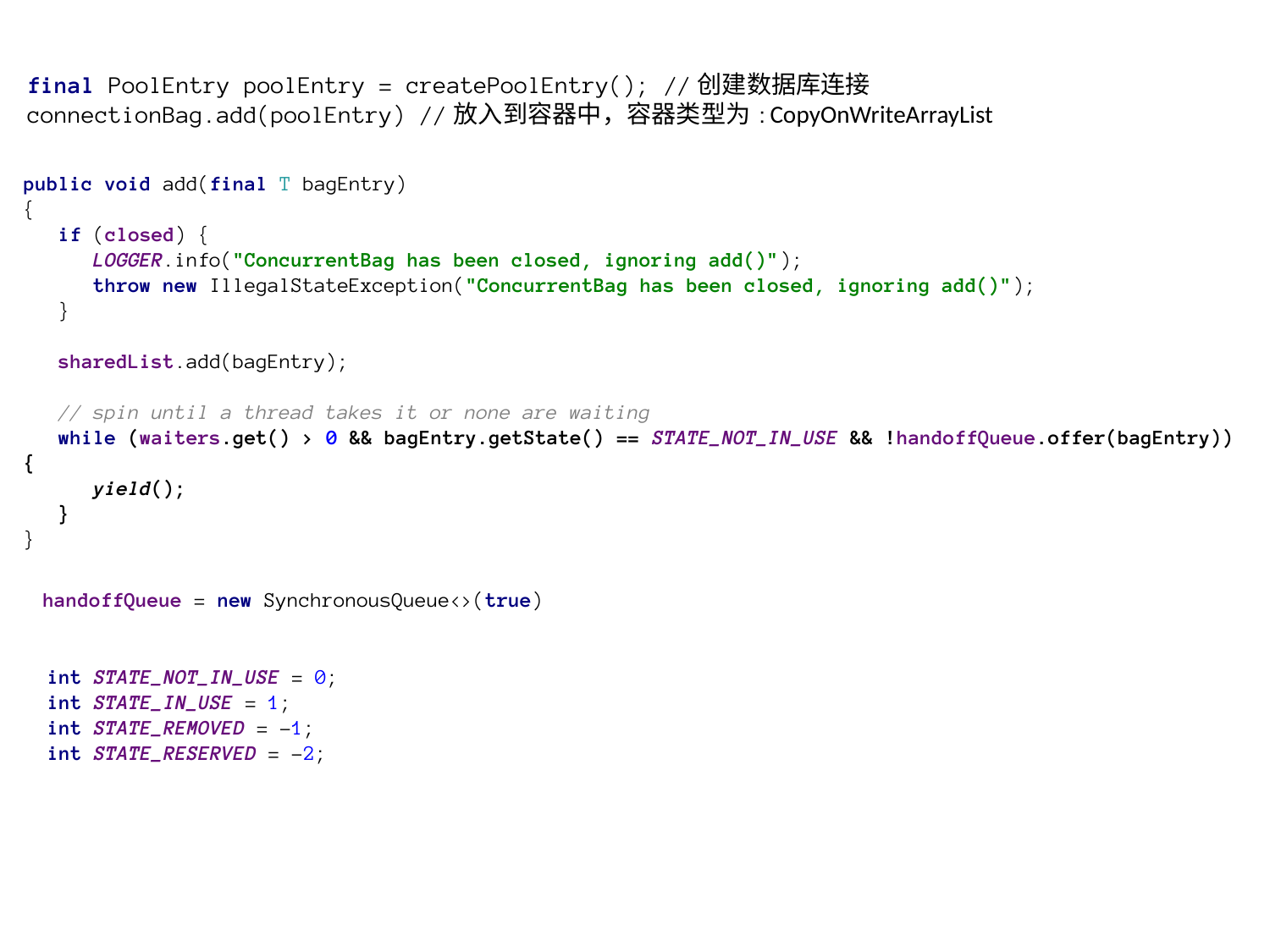

final PoolEntry poolEntry = createPoolEntry(); //创建数据库连接
connectionBag.add(poolEntry) //放入到容器中，容器类型为:CopyOnWriteArrayList
public void add(final T bagEntry)
{
   if (closed) {
      LOGGER.info("ConcurrentBag has been closed, ignoring add()");
      throw new IllegalStateException("ConcurrentBag has been closed, ignoring add()");
   }
   sharedList.add(bagEntry);
   // spin until a thread takes it or none are waiting
   while (waiters.get() > 0 && bagEntry.getState() == STATE_NOT_IN_USE && !handoffQueue.offer(bagEntry)) {
      yield();
   }
}
handoffQueue = new SynchronousQueue<>(true)
int STATE_NOT_IN_USE = 0;
int STATE_IN_USE = 1;
int STATE_REMOVED = -1;
int STATE_RESERVED = -2;